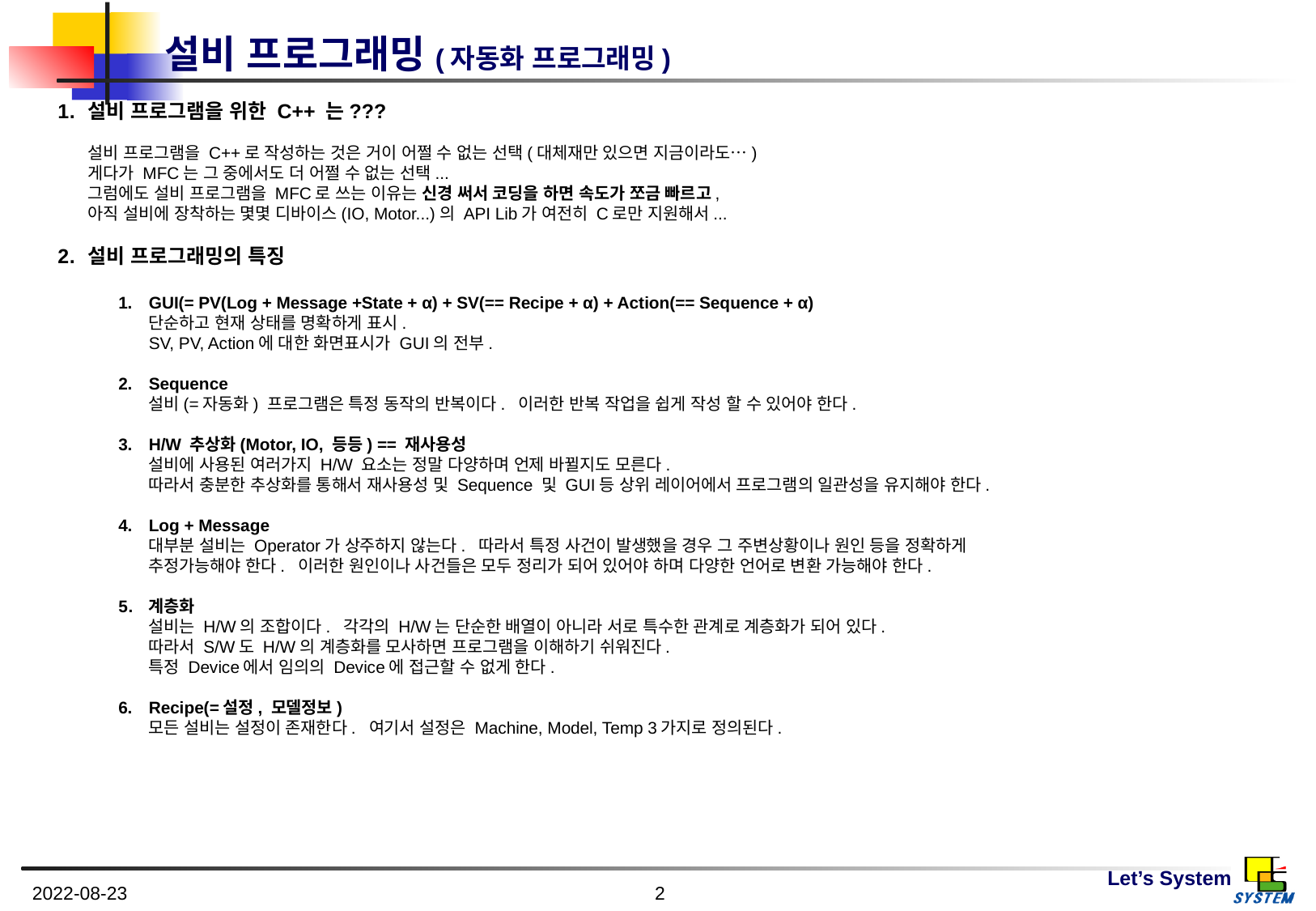

# 설비 프로그래밍(자동화 프로그래밍)
설비 프로그램을 위한 C++ 는???
설비 프로그램을 C++로 작성하는 것은 거이 어쩔 수 없는 선택(대체재만 있으면 지금이라도…)
게다가 MFC는 그 중에서도 더 어쩔 수 없는 선택...
그럼에도 설비 프로그램을 MFC로 쓰는 이유는 신경 써서 코딩을 하면 속도가 쪼금 빠르고,
아직 설비에 장착하는 몇몇 디바이스(IO, Motor...)의 API Lib가 여전히 C로만 지원해서...
설비 프로그래밍의 특징
GUI(= PV(Log + Message +State + α) + SV(== Recipe + α) + Action(== Sequence + α)
단순하고 현재 상태를 명확하게 표시.
SV, PV, Action에 대한 화면표시가 GUI의 전부.
Sequence
설비(=자동화) 프로그램은 특정 동작의 반복이다.  이러한 반복 작업을 쉽게 작성 할 수 있어야 한다.
H/W 추상화(Motor, IO, 등등) == 재사용성
설비에 사용된 여러가지 H/W 요소는 정말 다양하며 언제 바뀔지도 모른다.
따라서 충분한 추상화를 통해서 재사용성 및 Sequence 및 GUI등 상위 레이어에서 프로그램의 일관성을 유지해야 한다.
Log + Message
대부분 설비는 Operator가 상주하지 않는다.  따라서 특정 사건이 발생했을 경우 그 주변상황이나 원인 등을 정확하게
추정가능해야 한다.  이러한 원인이나 사건들은 모두 정리가 되어 있어야 하며 다양한 언어로 변환 가능해야 한다.
계층화
설비는 H/W의 조합이다.  각각의 H/W는 단순한 배열이 아니라 서로 특수한 관계로 계층화가 되어 있다.
따라서 S/W도 H/W의 계층화를 모사하면 프로그램을 이해하기 쉬워진다.
특정 Device에서 임의의 Device에 접근할 수 없게 한다.
Recipe(=설정, 모델정보)
모든 설비는 설정이 존재한다.  여기서 설정은 Machine, Model, Temp 3가지로 정의된다.
2022-08-23
2